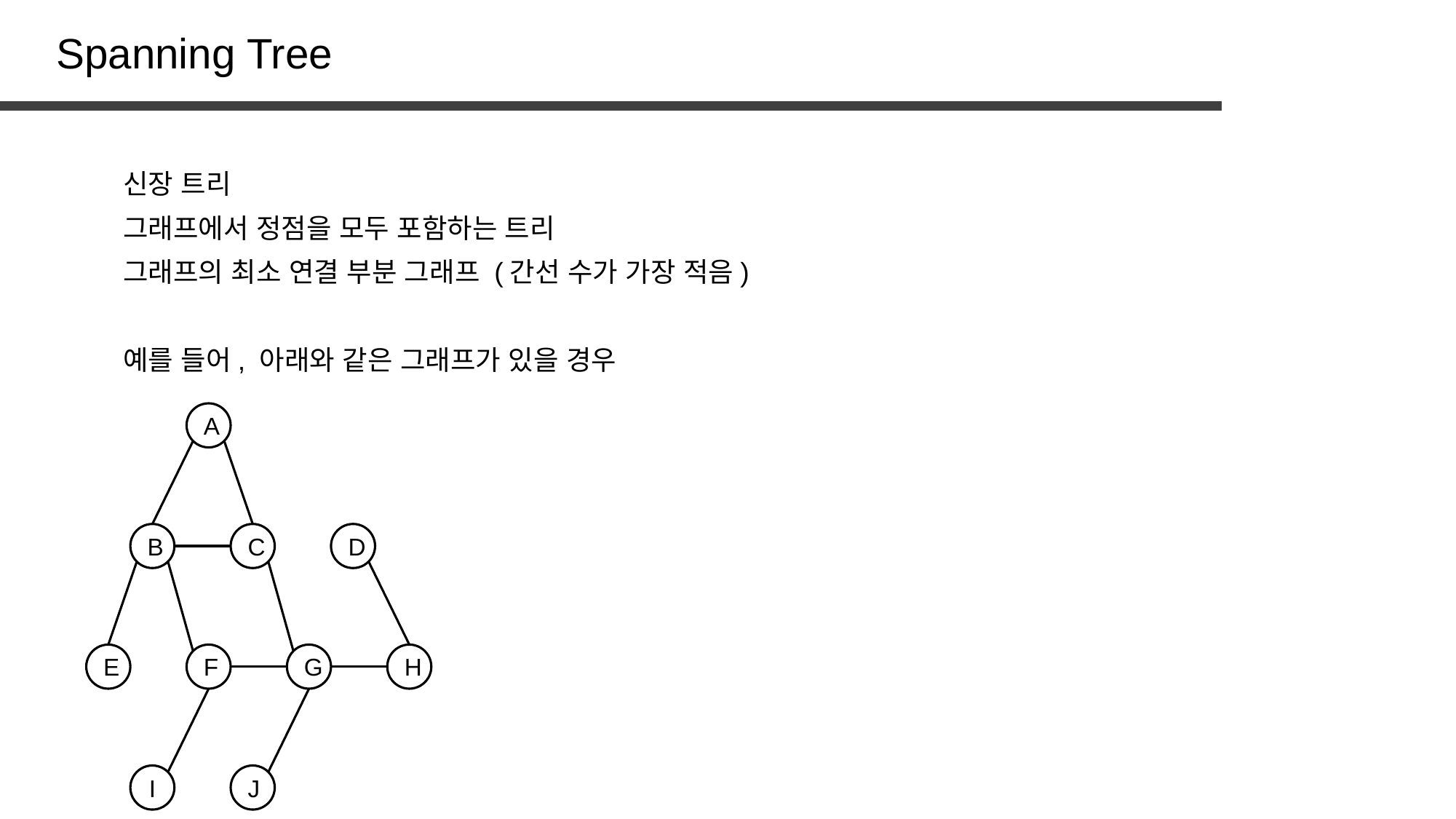

Spanning Tree
신장 트리
그래프에서 정점을 모두 포함하는 트리
그래프의 최소 연결 부분 그래프 (간선 수가 가장 적음)
예를 들어, 아래와 같은 그래프가 있을 경우
A
B
C
D
E
F
G
H
I
J